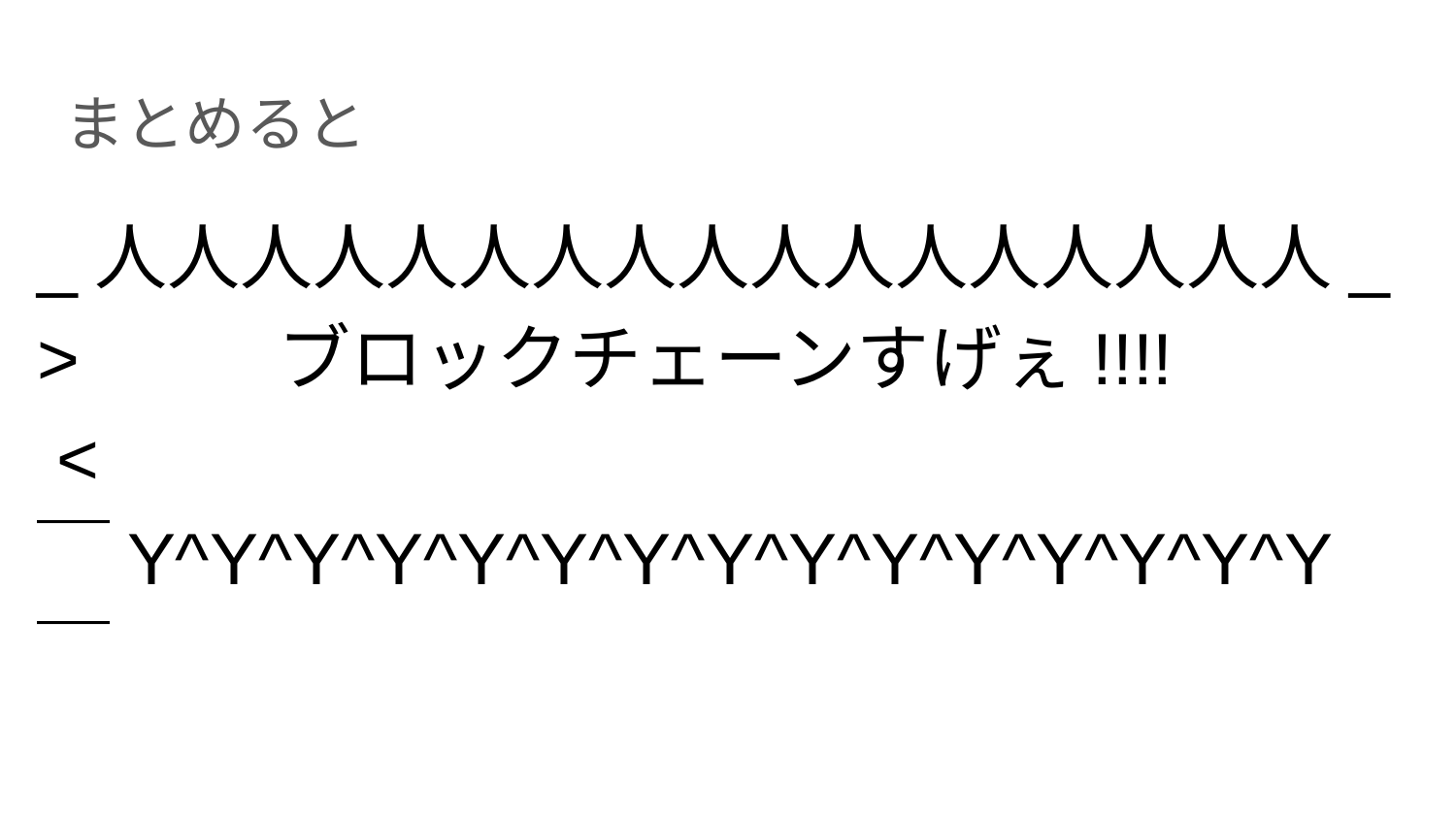

# まとめると
_人人人人人人人人人人人人人人人人人_
>         ブロックチェーンすげぇ!!!!              <
￣Y^Y^Y^Y^Y^Y^Y^Y^Y^Y^Y^Y^Y^Y^Y￣